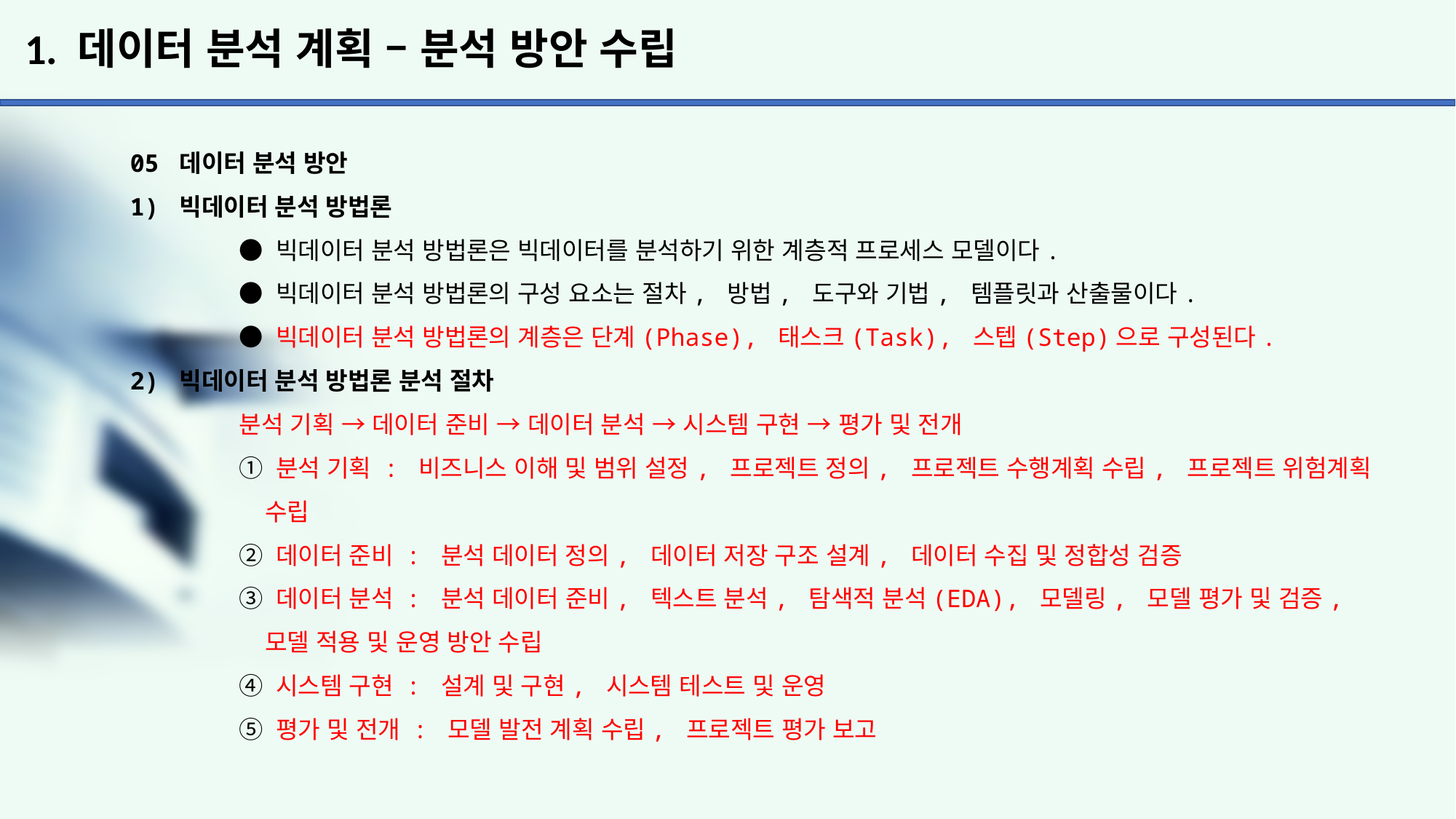

# 1. 데이터 분석 계획 – 분석 방안 수립
05 데이터 분석 방안
1) 빅데이터 분석 방법론
	● 빅데이터 분석 방법론은 빅데이터를 분석하기 위한 계층적 프로세스 모델이다.
	● 빅데이터 분석 방법론의 구성 요소는 절차, 방법, 도구와 기법, 템플릿과 산출물이다.
	● 빅데이터 분석 방법론의 계층은 단계(Phase), 태스크(Task), 스텝(Step)으로 구성된다.
2) 빅데이터 분석 방법론 분석 절차
	분석 기획 → 데이터 준비 → 데이터 분석 → 시스템 구현 → 평가 및 전개
	① 분석 기획 : 비즈니스 이해 및 범위 설정, 프로젝트 정의, 프로젝트 수행계획 수립, 프로젝트 위험계획
	   수립
	② 데이터 준비 : 분석 데이터 정의, 데이터 저장 구조 설계, 데이터 수집 및 정합성 검증
	③ 데이터 분석 : 분석 데이터 준비, 텍스트 분석, 탐색적 분석(EDA), 모델링, 모델 평가 및 검증,
	   모델 적용 및 운영 방안 수립
	④ 시스템 구현 : 설계 및 구현, 시스템 테스트 및 운영
	⑤ 평가 및 전개 : 모델 발전 계획 수립, 프로젝트 평가 보고